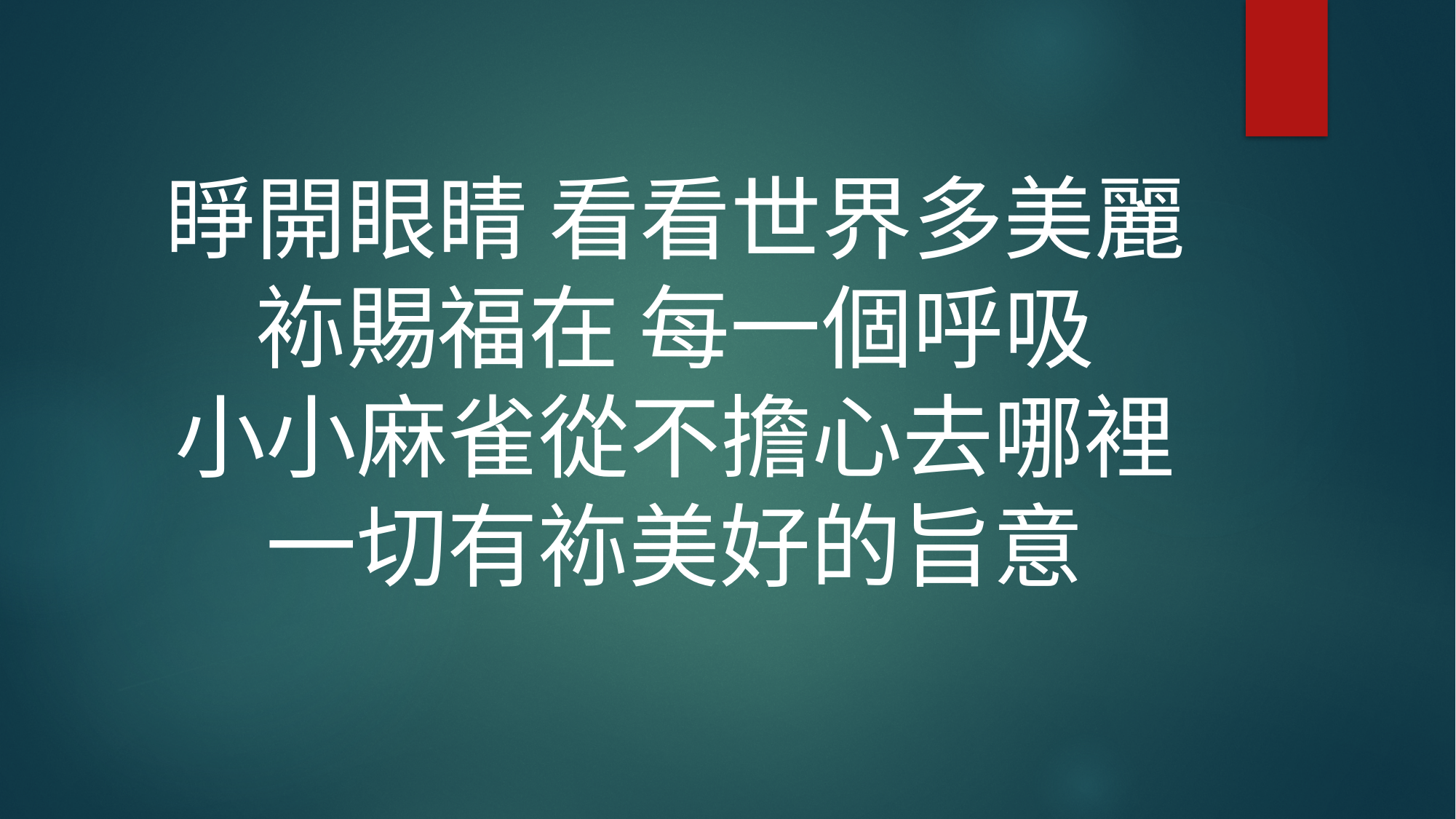

睜開眼睛 看看世界多美麗
袮賜福在 每一個呼吸
小小麻雀從不擔心去哪裡
一切有袮美好的旨意